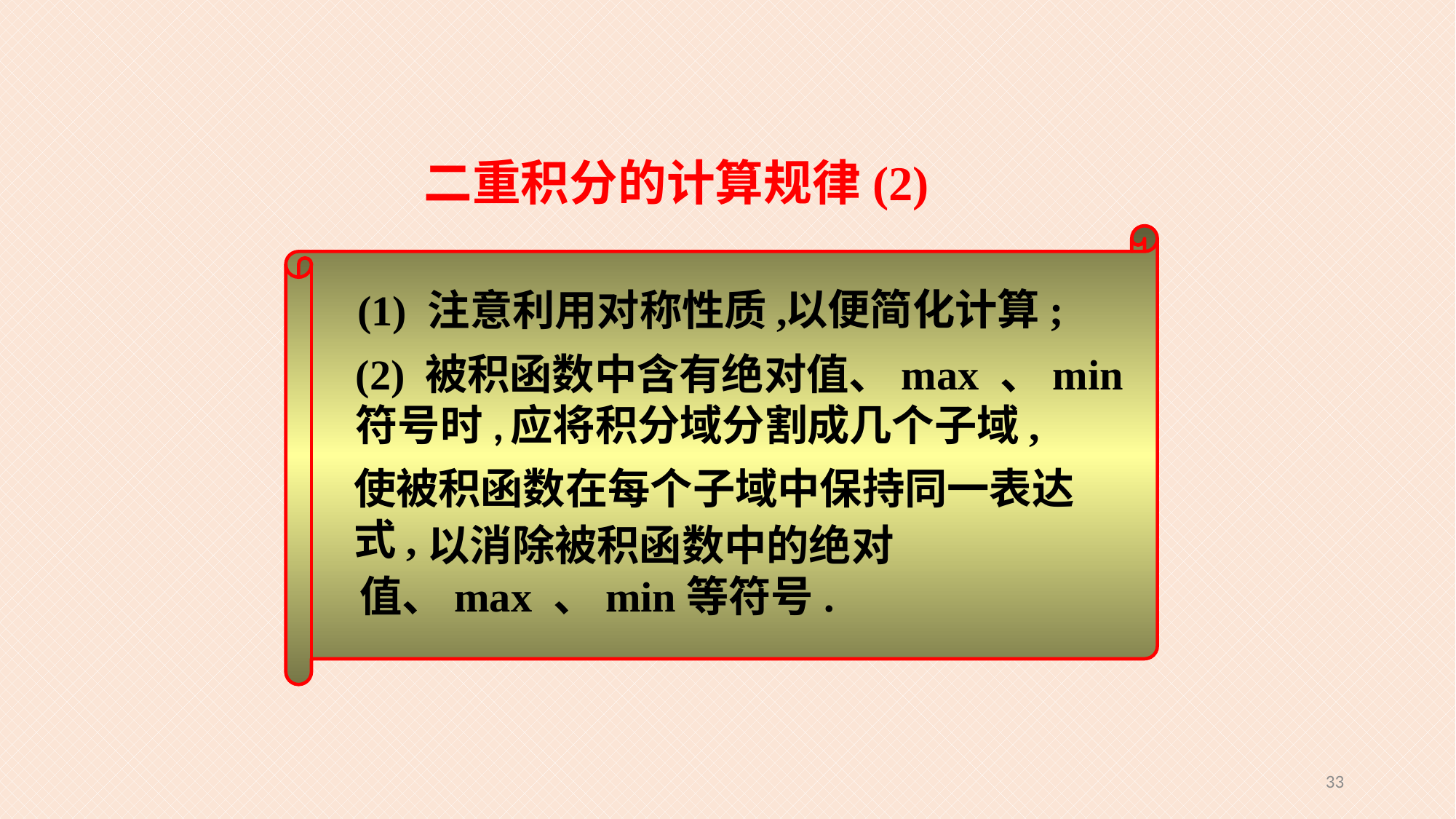

二重积分的计算规律(2)

以便简化计算;
(1) 注意利用对称性质,
(2) 被积函数中含有绝对值、max 、min
符号时,
应将积分域分割成几个子域,
使被积函数在每个子域中保持同一表达式,
      以消除被积函数中的绝对值、max 、min等符号.
33